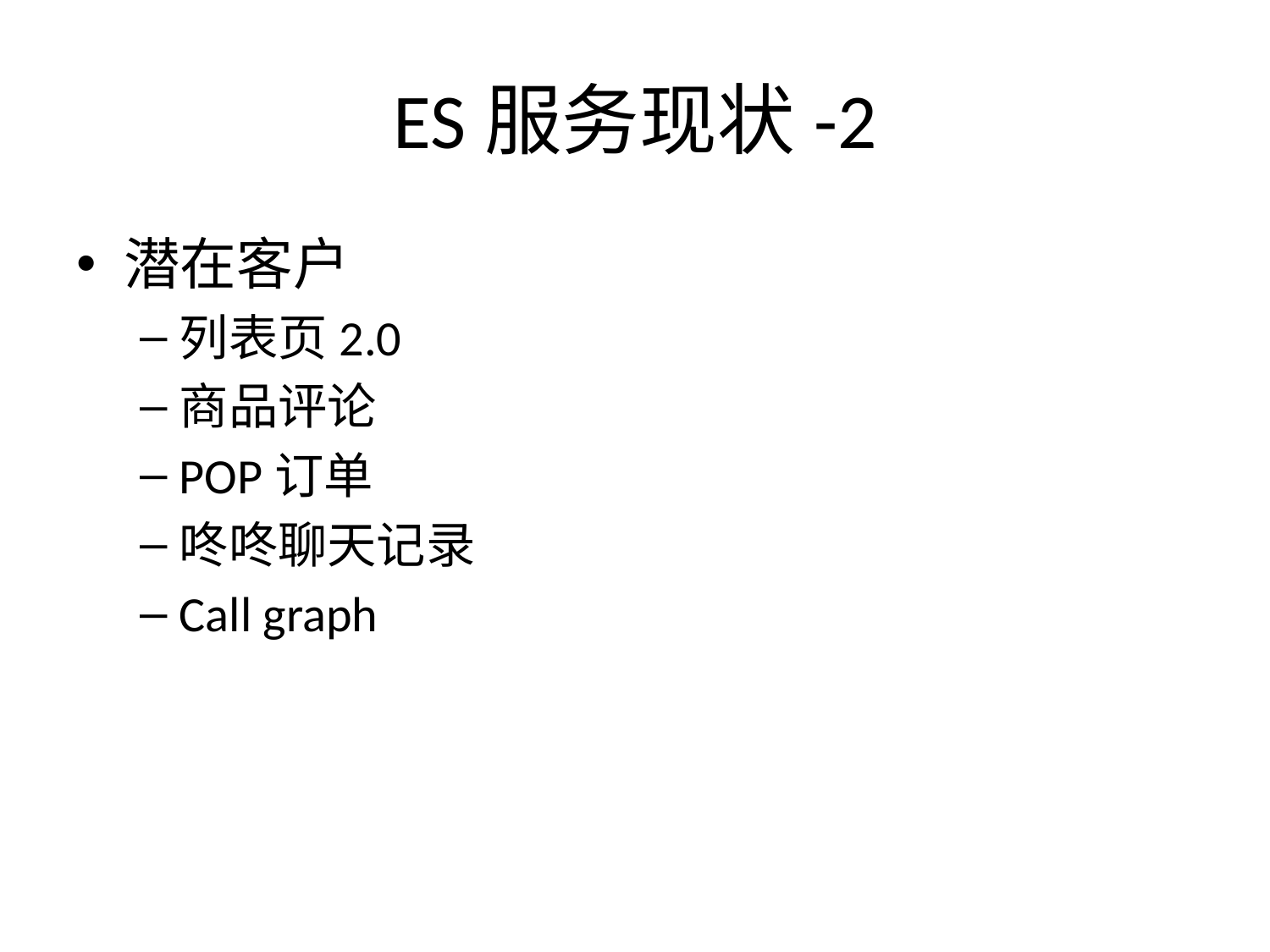

# ES服务现状-2
潜在客户
列表页2.0
商品评论
POP订单
咚咚聊天记录
Call graph